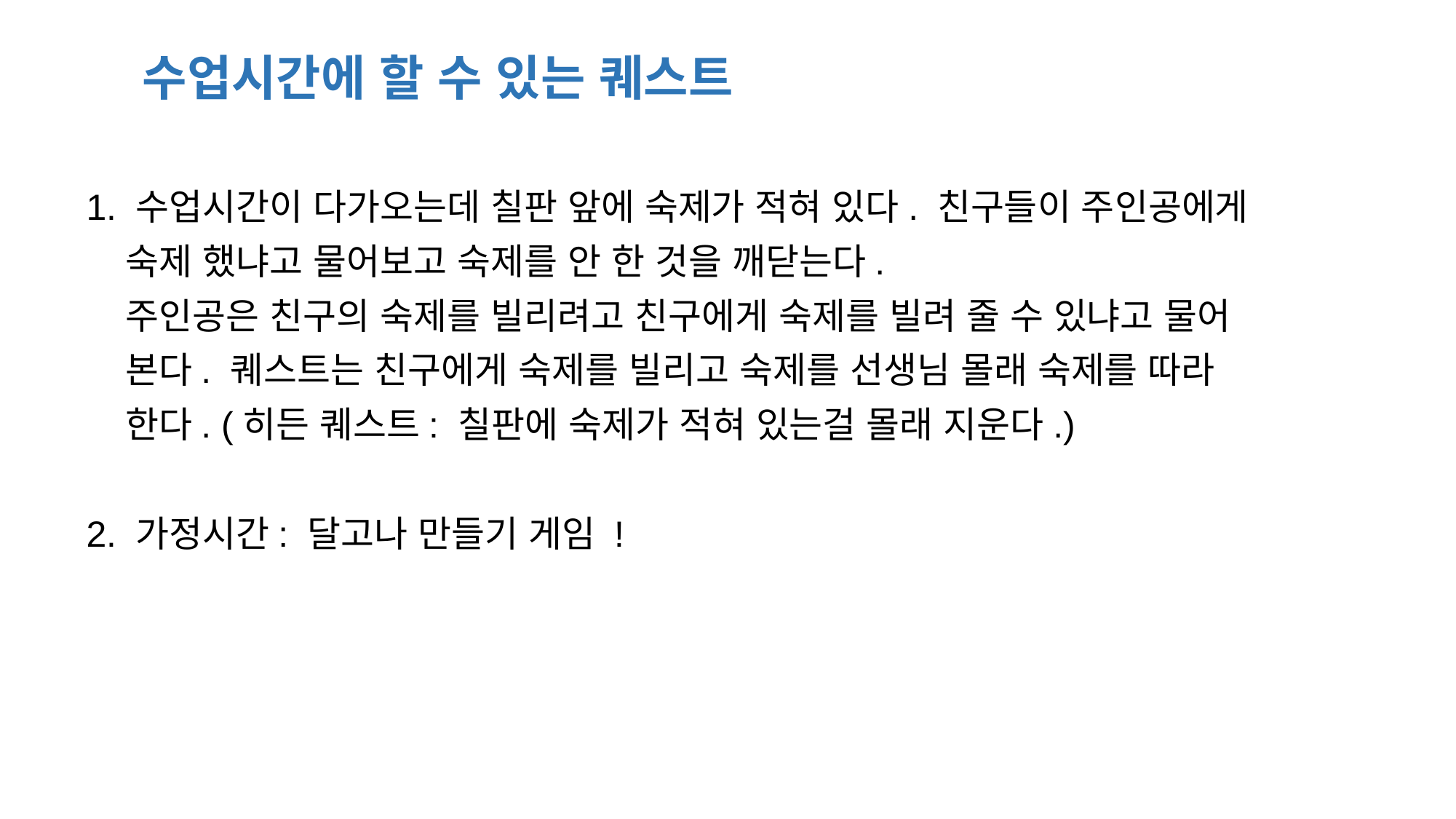

수업시간에 할 수 있는 퀘스트

 1. 수업시간이 다가오는데 칠판 앞에 숙제가 적혀 있다. 친구들이 주인공에게
    숙제 했냐고 물어보고 숙제를 안 한 것을 깨닫는다.
    주인공은 친구의 숙제를 빌리려고 친구에게 숙제를 빌려 줄 수 있냐고 물어
    본다. 퀘스트는 친구에게 숙제를 빌리고 숙제를 선생님 몰래 숙제를 따라
    한다. (히든 퀘스트: 칠판에 숙제가 적혀 있는걸 몰래 지운다.)

 2. 가정시간: 달고나 만들기 게임 !